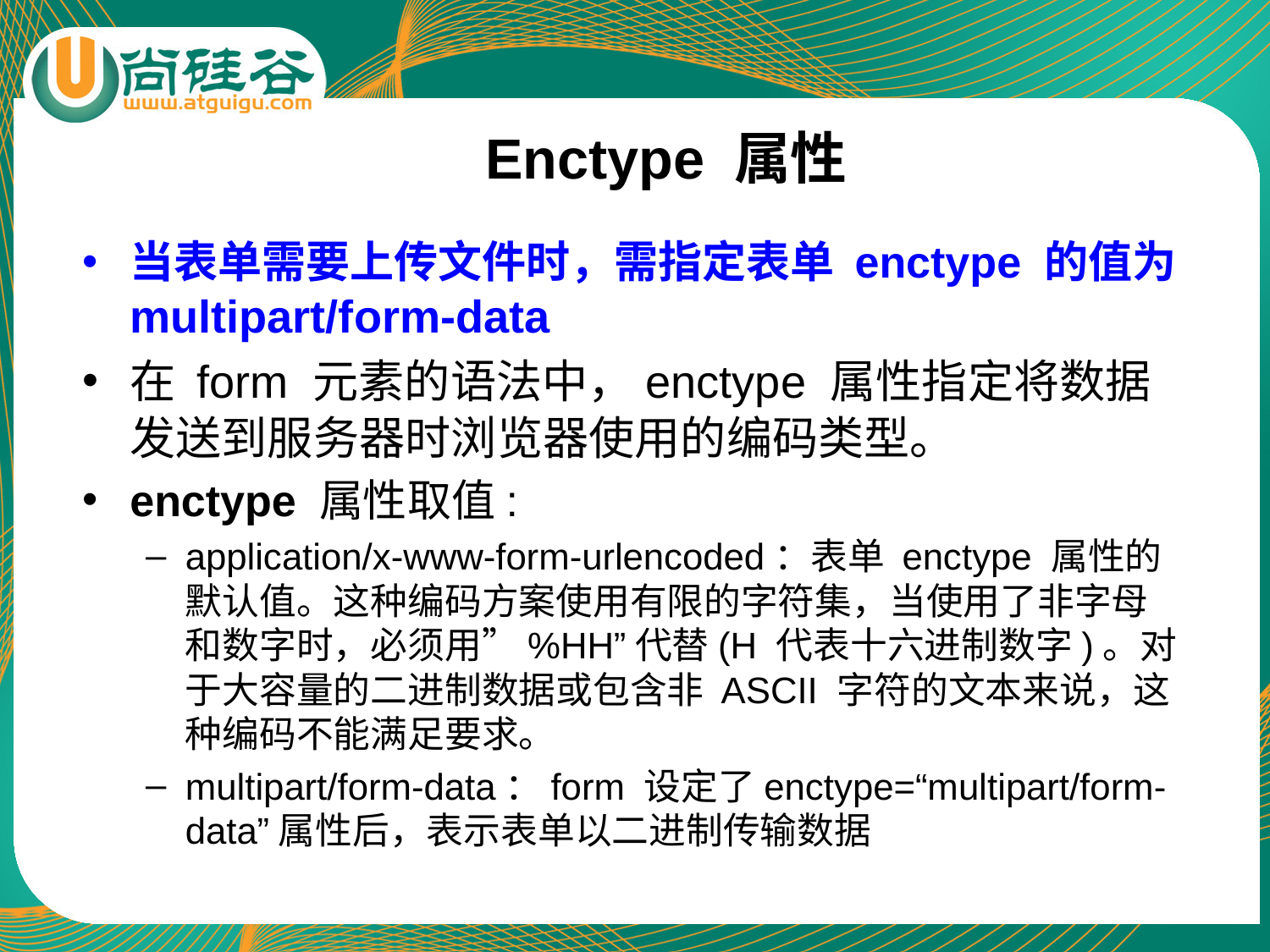

# Enctype 属性
当表单需要上传文件时，需指定表单 enctype 的值为 multipart/form-data
在 form 元素的语法中，enctype 属性指定将数据发送到服务器时浏览器使用的编码类型。
enctype 属性取值:
application/x-www-form-urlencoded：表单 enctype 属性的默认值。这种编码方案使用有限的字符集，当使用了非字母和数字时，必须用”%HH”代替(H 代表十六进制数字)。对于大容量的二进制数据或包含非 ASCII 字符的文本来说，这种编码不能满足要求。
multipart/form-data：form 设定了enctype=“multipart/form-data”属性后，表示表单以二进制传输数据